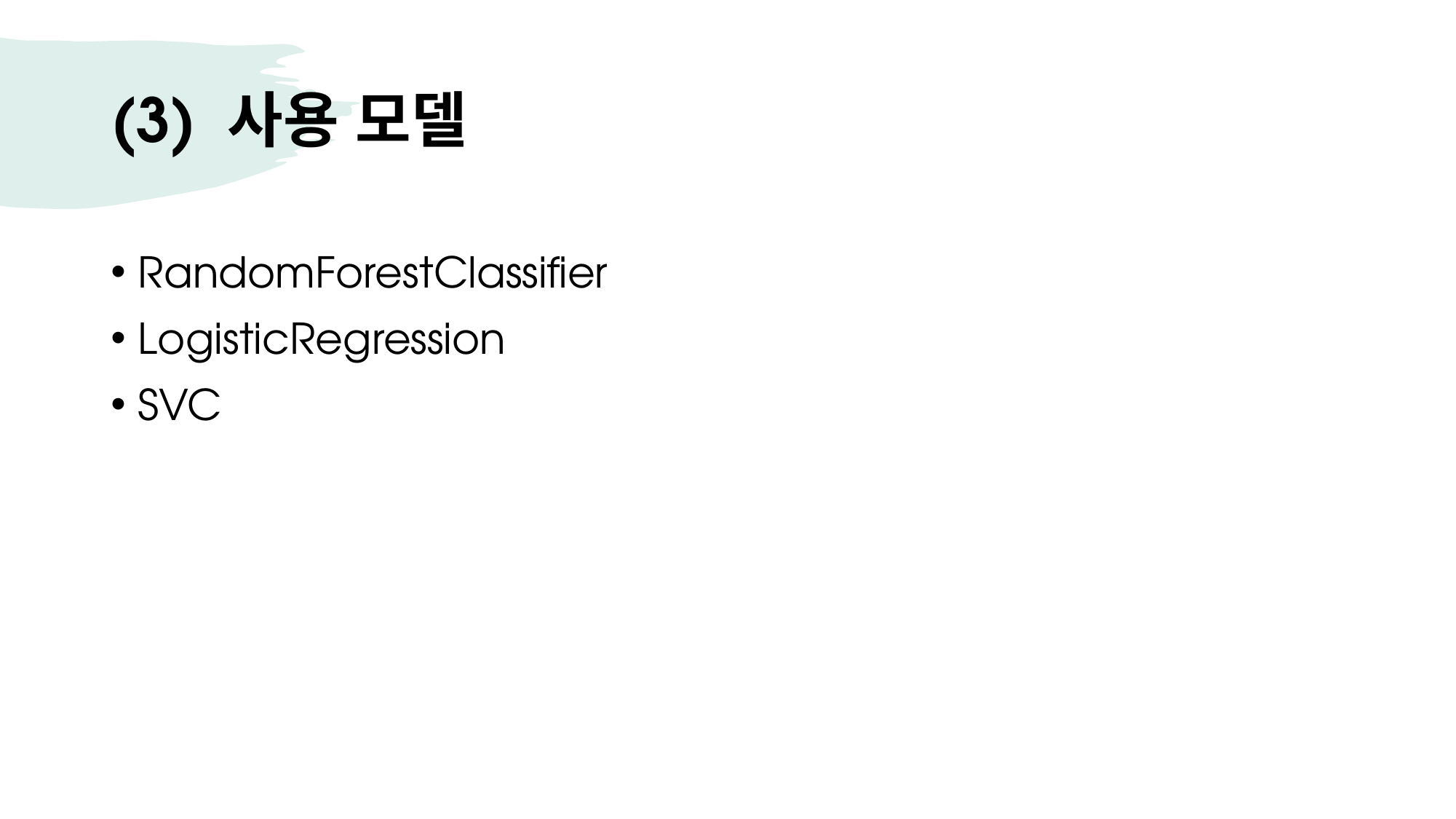

# (3) 사용 모델
RandomForestClassifier
LogisticRegression
SVC